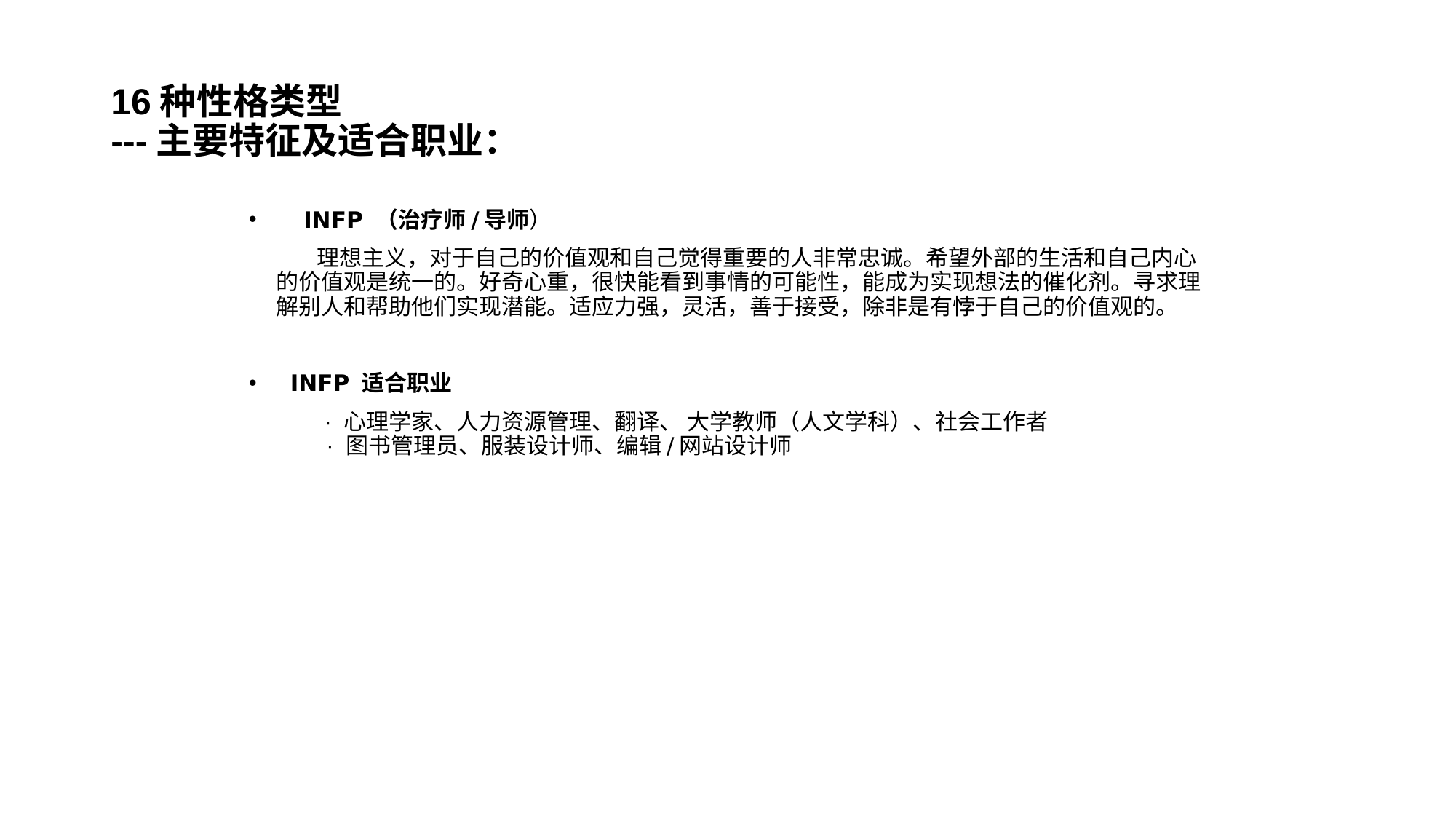

# 16种性格类型 ---主要特征及适合职业：
　INFP （治疗师/导师）
        　理想主义，对于自己的价值观和自己觉得重要的人非常忠诚。希望外部的生活和自己内心的价值观是统一的。好奇心重，很快能看到事情的可能性，能成为实现想法的催化剂。寻求理解别人和帮助他们实现潜能。适应力强，灵活，善于接受，除非是有悖于自己的价值观的。

  INFP 适合职业
　　     · 心理学家、人力资源管理、翻译、 大学教师（人文学科）、社会工作者
　　· 图书管理员、服装设计师、编辑/网站设计师

  ENFP （倡导者/激发者）
           热情洋溢、富有想象力。认为人生有很多的可能性。能很快地将事情和信息联系起来，然后很自信地根据自己的判断解决问题。总是需要得到别人的认可，也总是准备着给与他人赏识和帮助。灵活、自然不做作，有很强的即兴发挥的能力，言语流畅。

ENFP 适合职业
       　· 广告客户管理、管理咨询顾问、演员、平面设计师
　　· 艺术指导、公司团队培训师、心理学家、人力资源管理